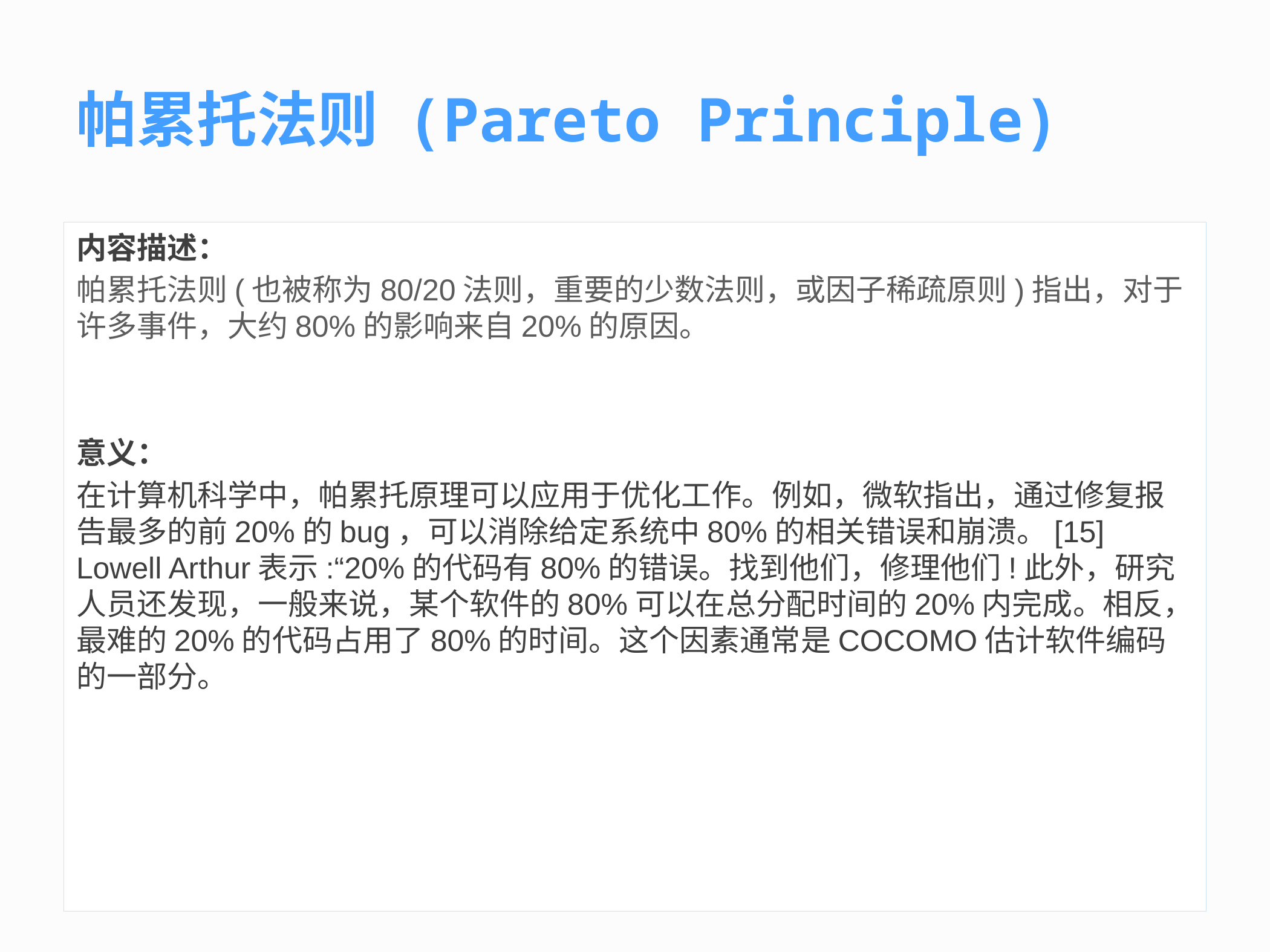

# 帕累托法则 (Pareto Principle)
内容描述：
帕累托法则(也被称为80/20法则，重要的少数法则，或因子稀疏原则)指出，对于许多事件，大约80%的影响来自20%的原因。

意义：
在计算机科学中，帕累托原理可以应用于优化工作。例如，微软指出，通过修复报告最多的前20%的bug，可以消除给定系统中80%的相关错误和崩溃。[15] Lowell Arthur表示:“20%的代码有80%的错误。找到他们，修理他们!此外，研究人员还发现，一般来说，某个软件的80%可以在总分配时间的20%内完成。相反，最难的20%的代码占用了80%的时间。这个因素通常是COCOMO估计软件编码的一部分。